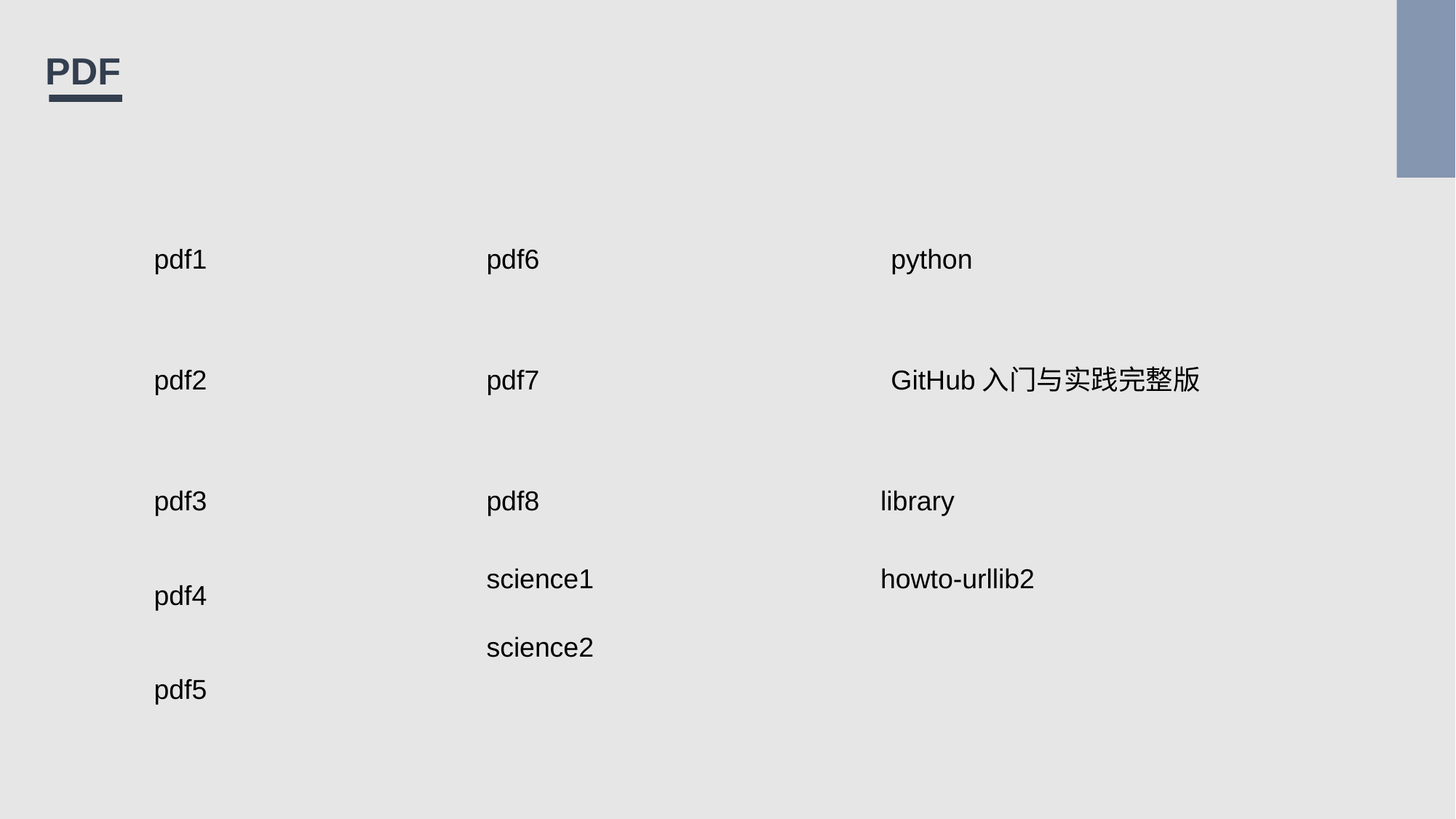

# PDF
pdf1
pdf6
python
pdf7
pdf2
GitHub入门与实践完整版
pdf3
pdf8
library
science1
howto-urllib2
pdf4
science2
pdf5